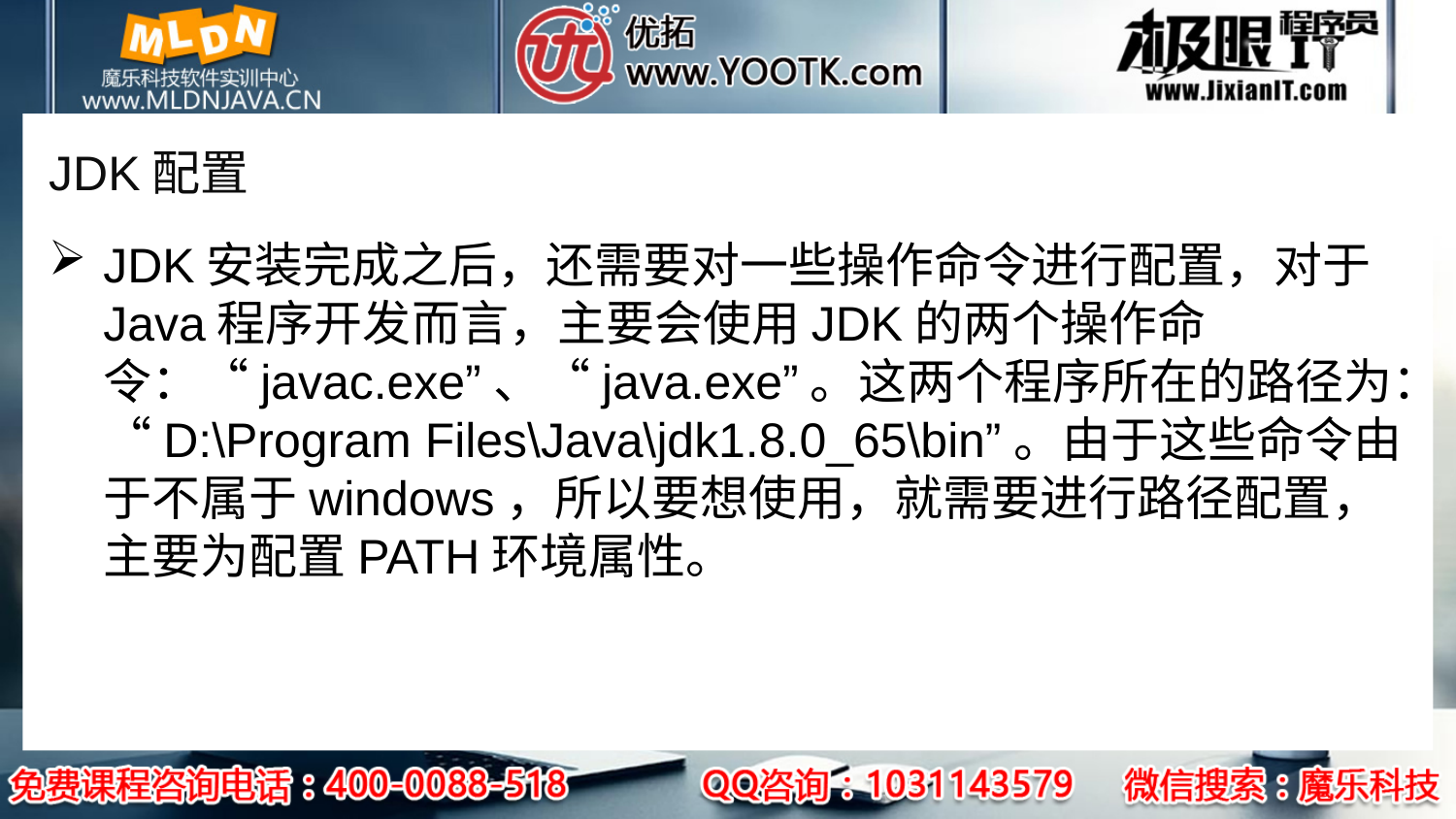

# JDK配置
JDK安装完成之后，还需要对一些操作命令进行配置，对于Java程序开发而言，主要会使用JDK的两个操作命令：“javac.exe”、“java.exe”。这两个程序所在的路径为：“D:\Program Files\Java\jdk1.8.0_65\bin”。由于这些命令由于不属于windows，所以要想使用，就需要进行路径配置，主要为配置PATH环境属性。